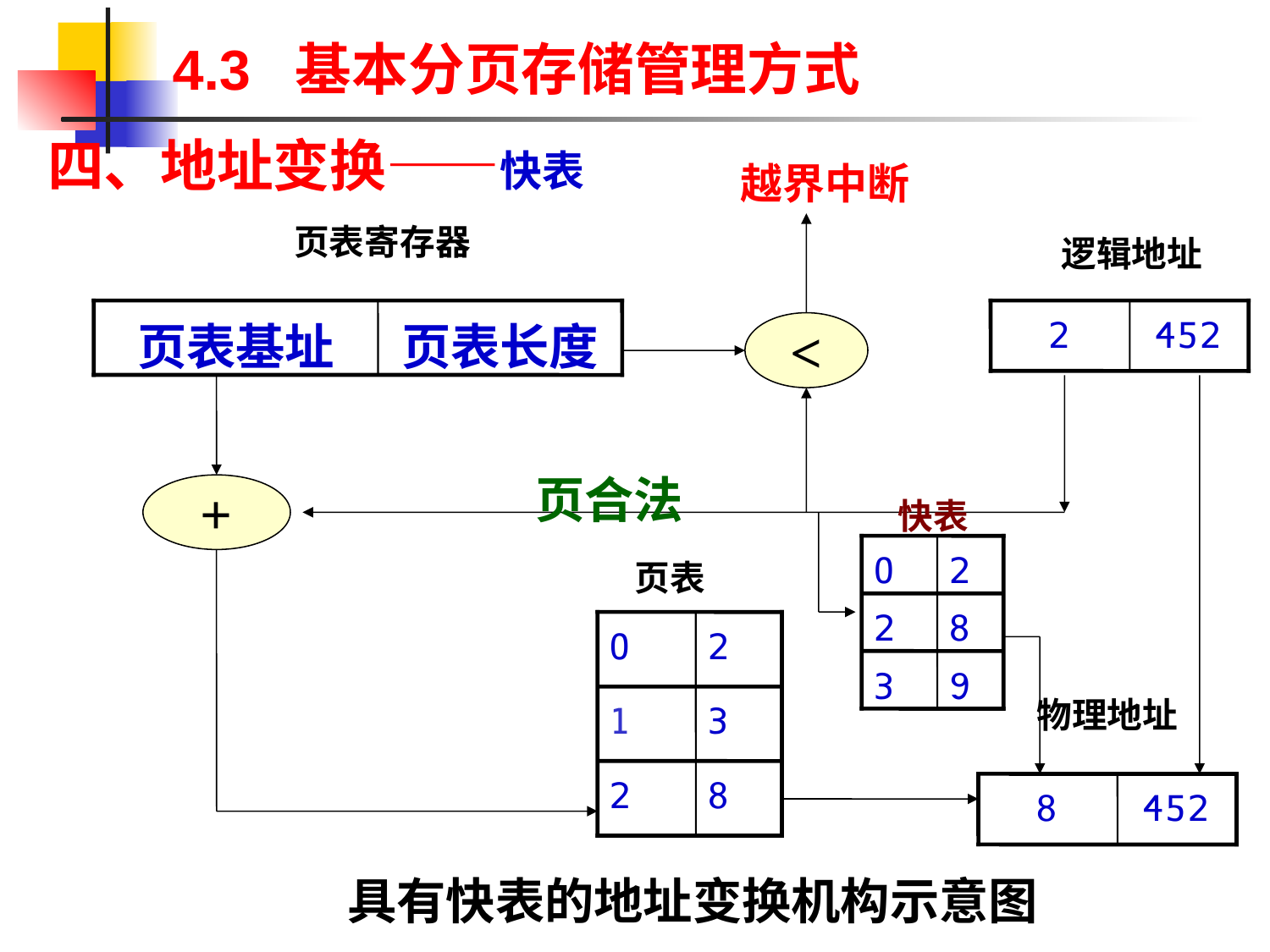

4.3  基本分页存储管理方式
四、地址变换——快表
越界中断
页表寄存器

逻辑地址
页表基址

页表长度

2

452

<

页合法
+
快表

0

2

页表
2

8
0

2

3

9
1

3
物理地址

2

8
8

452

具有快表的地址变换机构示意图